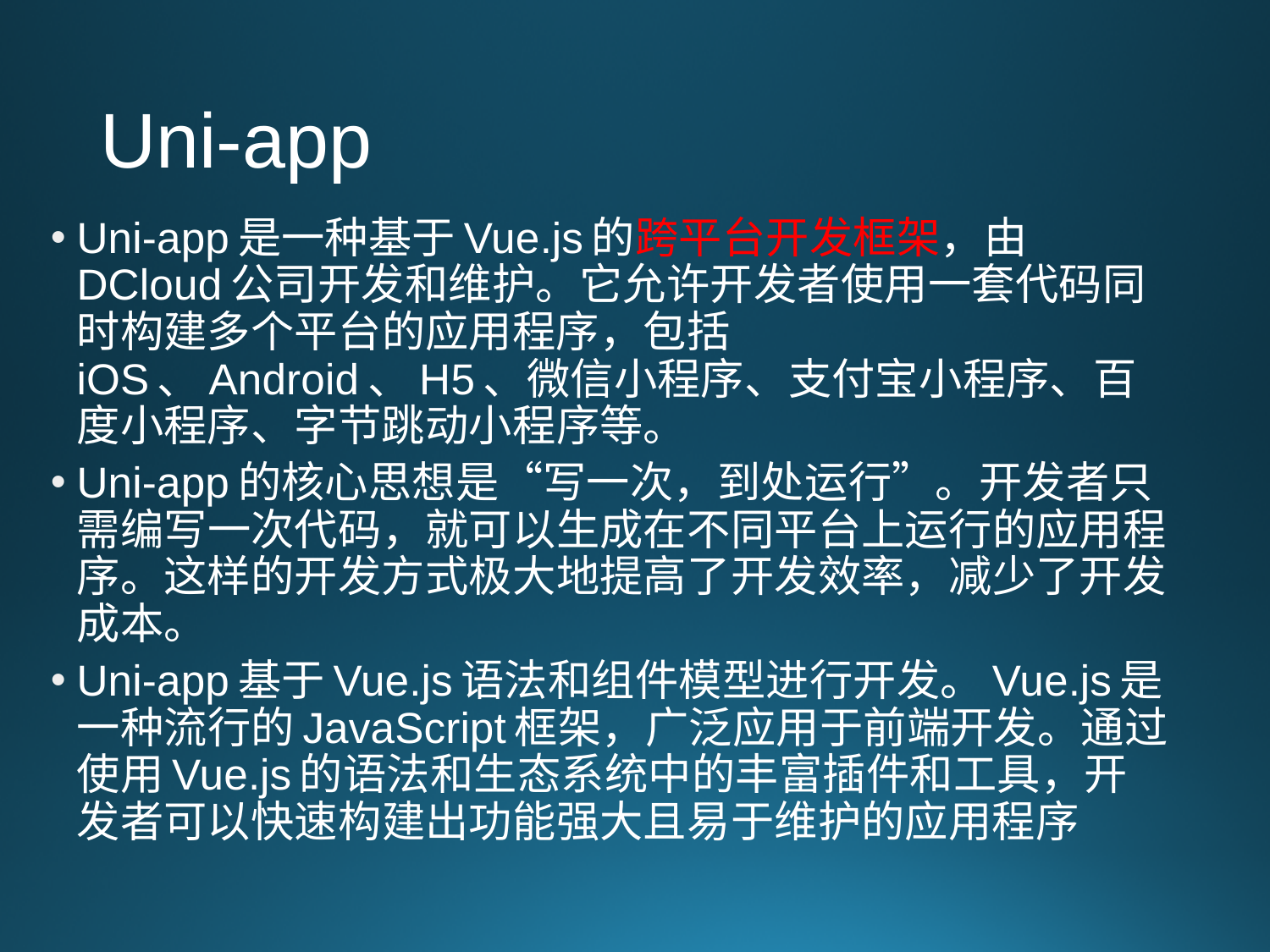

# Uni-app
Uni-app是一种基于Vue.js的跨平台开发框架，由DCloud公司开发和维护。它允许开发者使用一套代码同时构建多个平台的应用程序，包括iOS、Android、H5、微信小程序、支付宝小程序、百度小程序、字节跳动小程序等。
Uni-app的核心思想是“写一次，到处运行”。开发者只需编写一次代码，就可以生成在不同平台上运行的应用程序。这样的开发方式极大地提高了开发效率，减少了开发成本。
Uni-app基于Vue.js语法和组件模型进行开发。Vue.js是一种流行的JavaScript框架，广泛应用于前端开发。通过使用Vue.js的语法和生态系统中的丰富插件和工具，开发者可以快速构建出功能强大且易于维护的应用程序